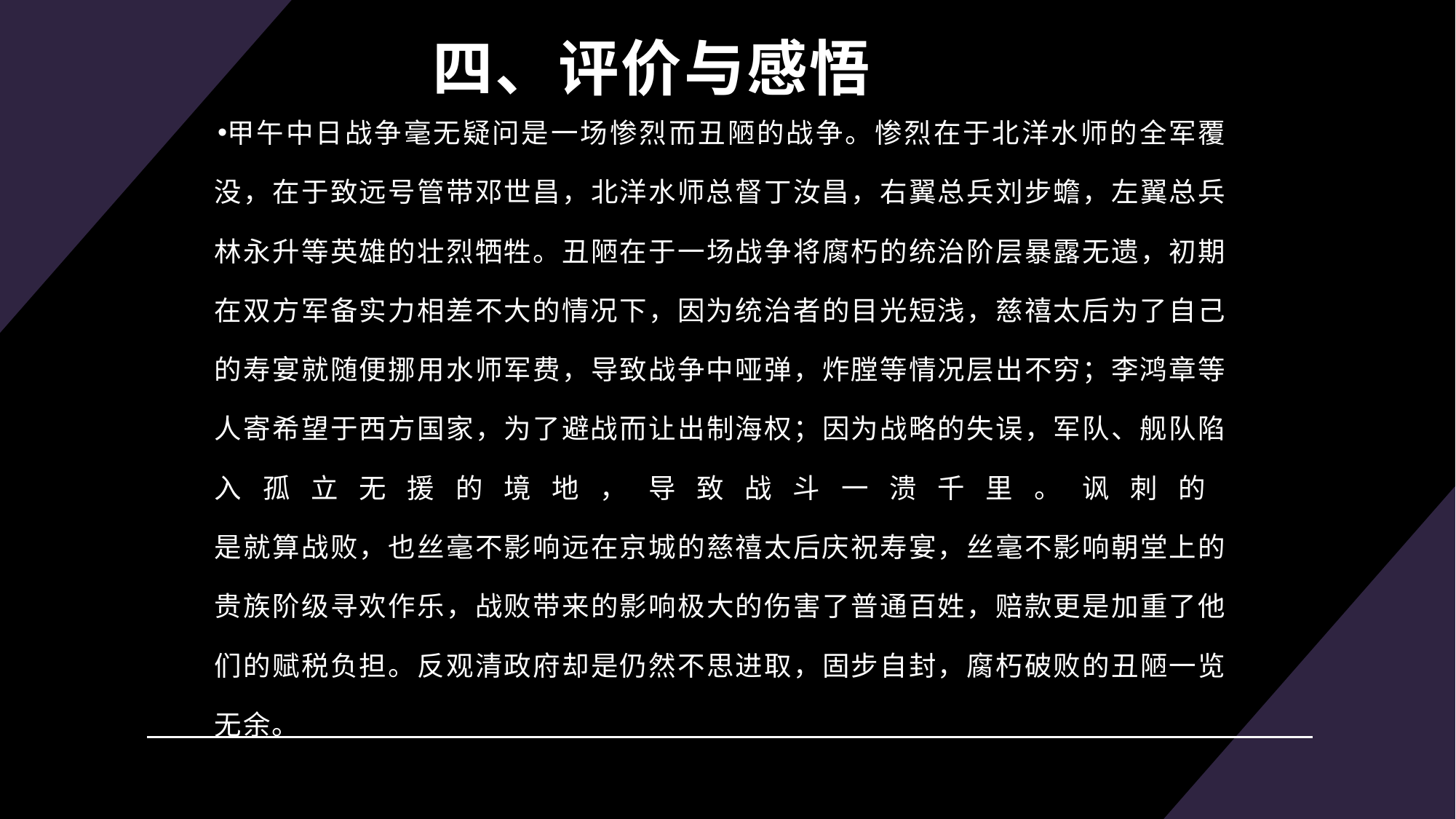

# 四、评价与感悟
甲午中日战争毫无疑问是一场惨烈而丑陋的战争。惨烈在于北洋水师的全军覆没，在于致远号管带邓世昌，北洋水师总督丁汝昌，右翼总兵刘步蟾，左翼总兵林永升等英雄的壮烈牺牲。丑陋在于一场战争将腐朽的统治阶层暴露无遗，初期在双方军备实力相差不大的情况下，因为统治者的目光短浅，慈禧太后为了自己的寿宴就随便挪用水师军费，导致战争中哑弹，炸膛等情况层出不穷；李鸿章等人寄希望于西方国家，为了避战而让出制海权；因为战略的失误，军队、舰队陷入孤立无援的境地，导致战斗一溃千里。讽刺的
是就算战败，也丝毫不影响远在京城的慈禧太后庆祝寿宴，丝毫不影响朝堂上的贵族阶级寻欢作乐，战败带来的影响极大的伤害了普通百姓，赔款更是加重了他们的赋税负担。反观清政府却是仍然不思进取，固步自封，腐朽破败的丑陋一览无余。